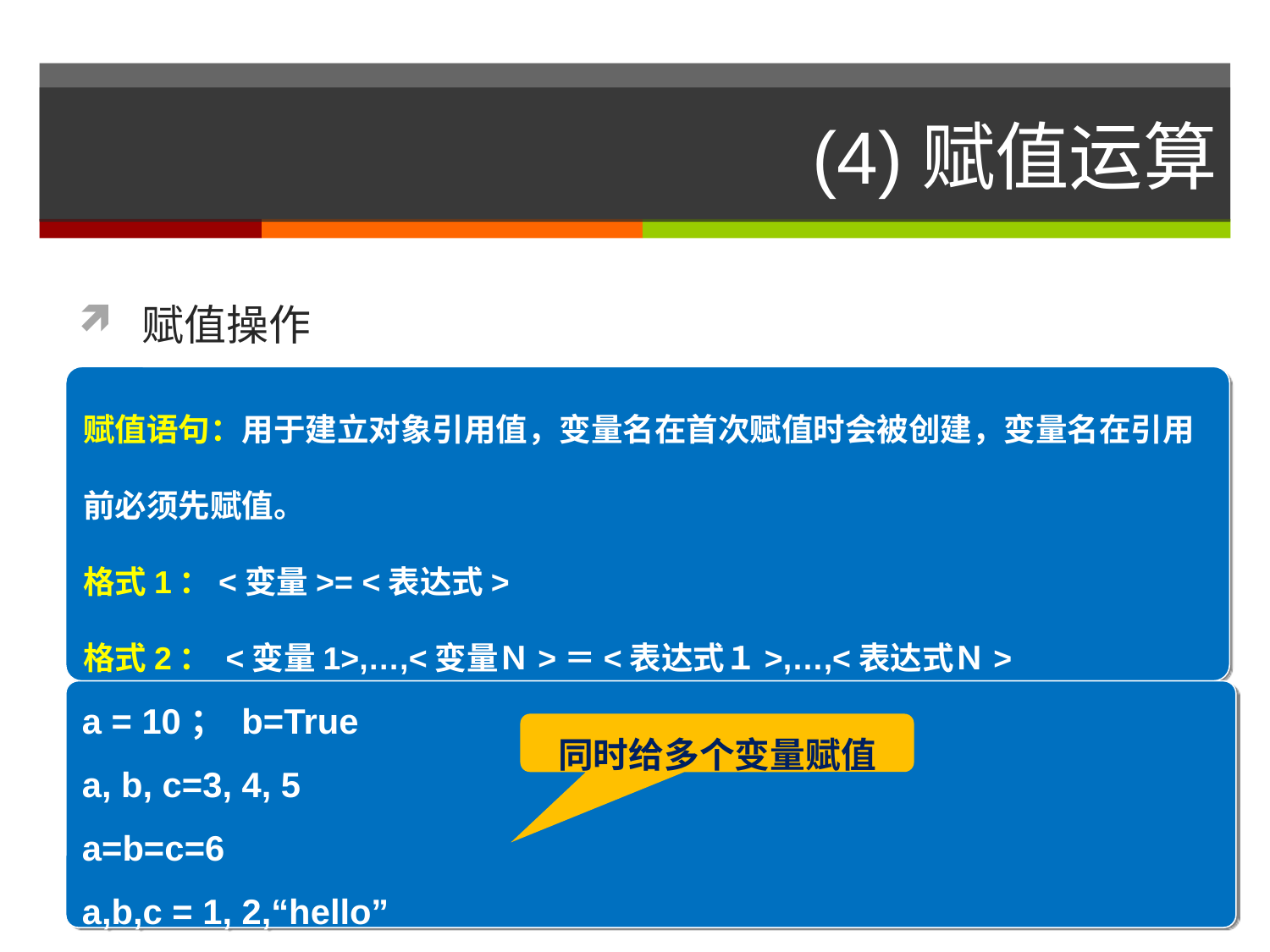

# (4)赋值运算
赋值操作
赋值语句：用于建立对象引用值，变量名在首次赋值时会被创建，变量名在引用前必须先赋值。
格式1：<变量>= <表达式>
格式2： <变量1>,…,<变量Ｎ>＝<表达式１>,…,<表达式Ｎ>
a = 10； b=True
a, b, c=3, 4, 5
a=b=c=6
a,b,c = 1, 2,“hello”
同时给多个变量赋值